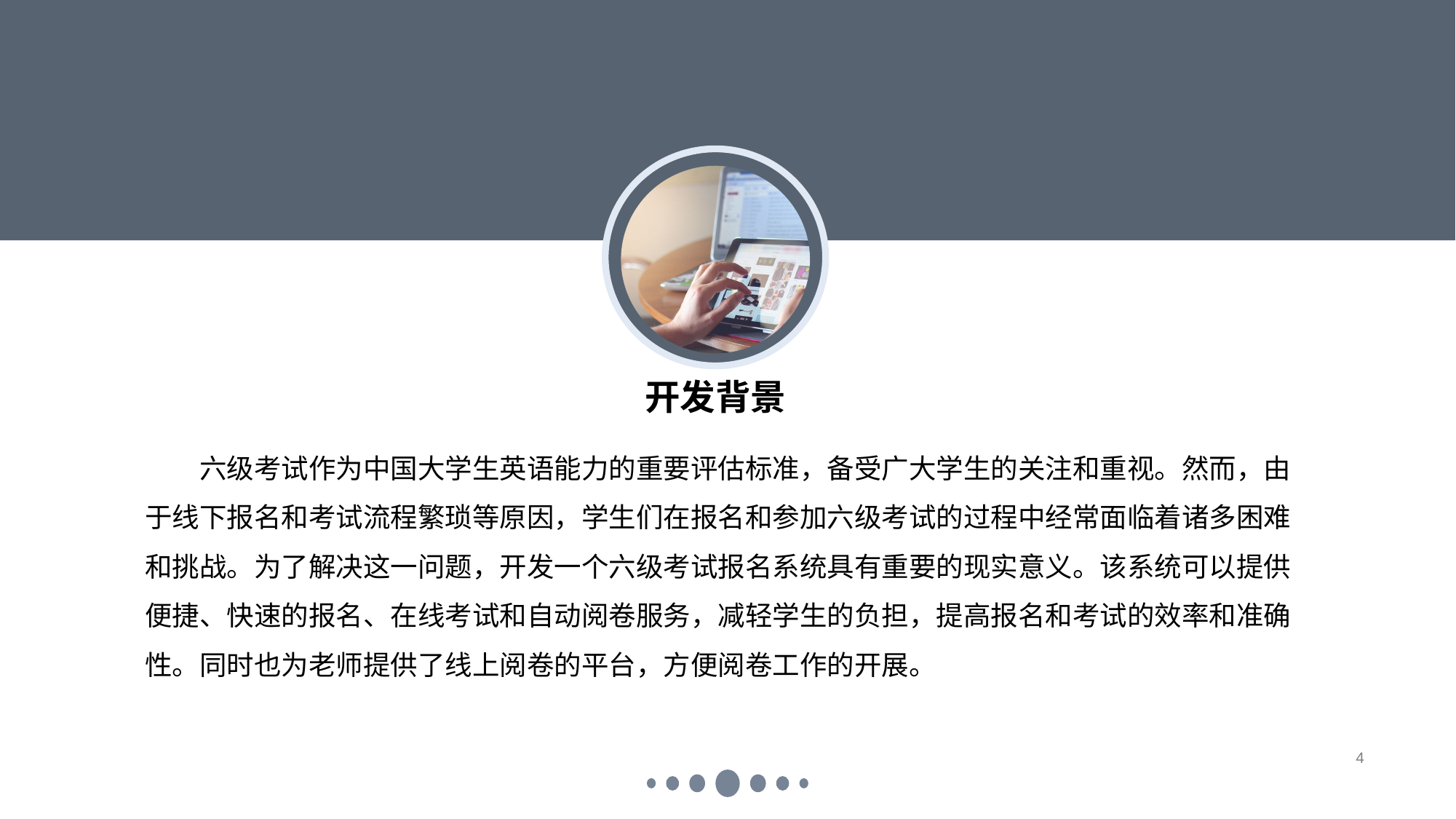

开发背景

#
六级考试作为中国大学生英语能力的重要评估标准，备受广大学生的关注和重视。然而，由于线下报名和考试流程繁琐等原因，学生们在报名和参加六级考试的过程中经常面临着诸多困难和挑战。为了解决这一问题，开发一个六级考试报名系统具有重要的现实意义。该系统可以提供便捷、快速的报名、在线考试和自动阅卷服务，减轻学生的负担，提高报名和考试的效率和准确性。同时也为老师提供了线上阅卷的平台，方便阅卷工作的开展。
4